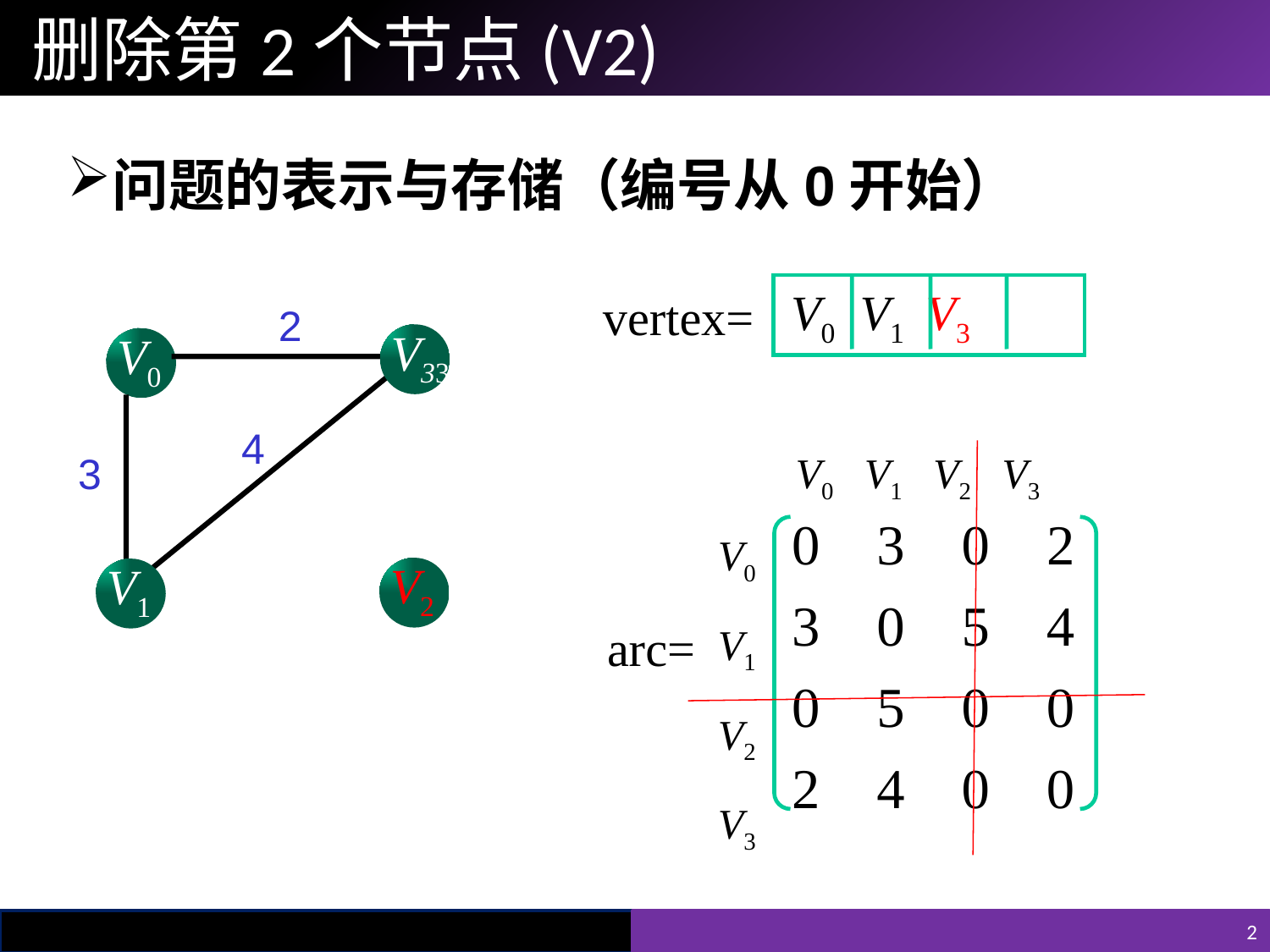

# 删除第2个节点(V2)
问题的表示与存储（编号从0开始）
V0  V1   V3

vertex=
2
V332
V0

V2
V1

4
V0     V1     V2     V3
V0
V1
V2
V3
0    3    0    2
3    0    5    4
0    5    0    0
2    4    0    0

arc=
3
2